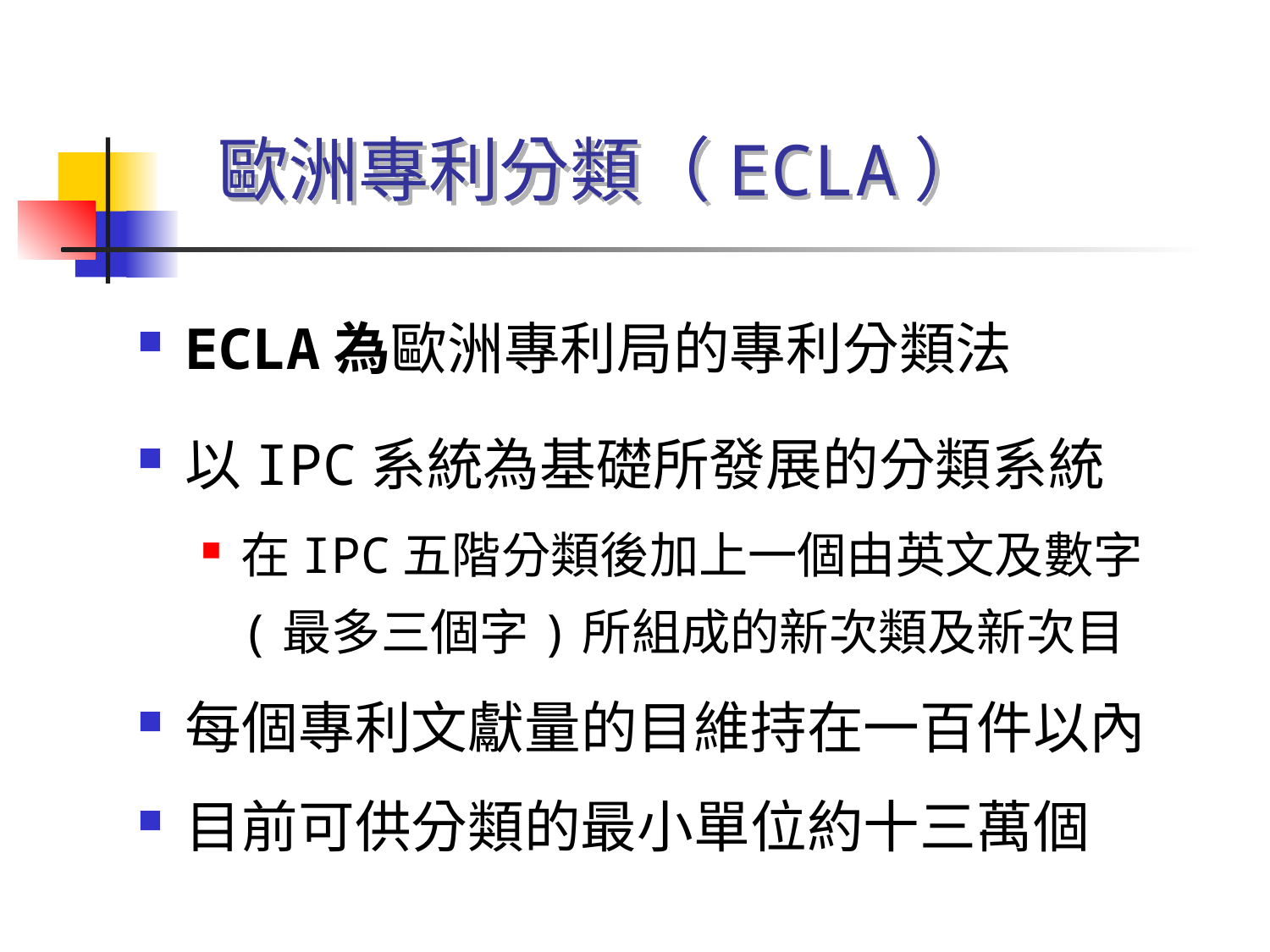

# 歐洲專利分類（ECLA）
ECLA為歐洲專利局的專利分類法
以IPC系統為基礎所發展的分類系統
在IPC五階分類後加上一個由英文及數字   (最多三個字)所組成的新次類及新次目
每個專利文獻量的目維持在一百件以內
目前可供分類的最小單位約十三萬個